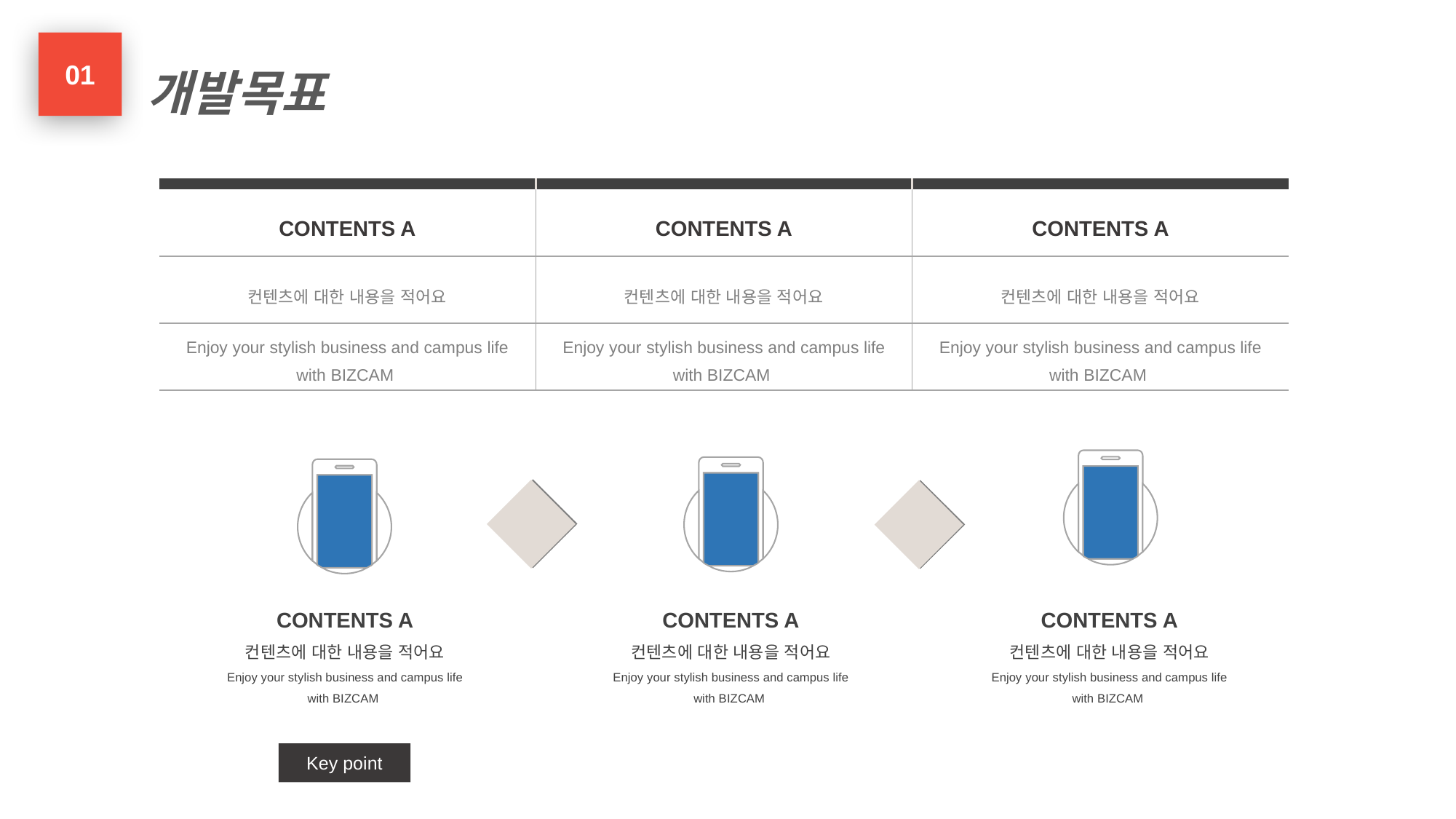

개발목표
01
|  |  |  |
| --- | --- | --- |
| CONTENTS A | CONTENTS A | CONTENTS A |
| 컨텐츠에 대한 내용을 적어요 | 컨텐츠에 대한 내용을 적어요 | 컨텐츠에 대한 내용을 적어요 |
| Enjoy your stylish business and campus life with BIZCAM | Enjoy your stylish business and campus life with BIZCAM | Enjoy your stylish business and campus life with BIZCAM |

CONTENTS A
컨텐츠에 대한 내용을 적어요
Enjoy your stylish business and campus life with BIZCAM
CONTENTS A
컨텐츠에 대한 내용을 적어요
Enjoy your stylish business and campus life with BIZCAM
CONTENTS A
컨텐츠에 대한 내용을 적어요
Enjoy your stylish business and campus life with BIZCAM
Key point